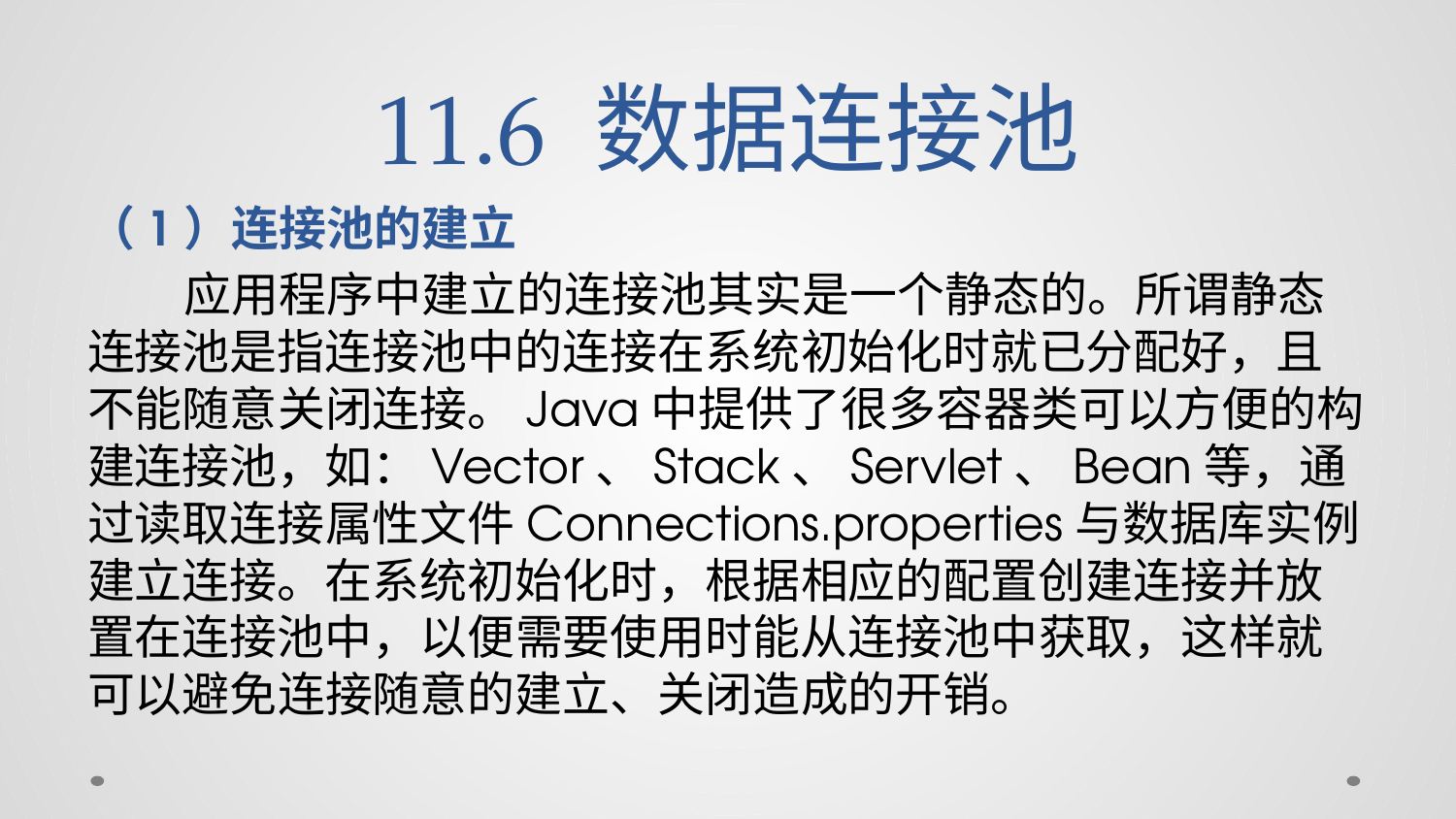

# 11.6 数据连接池
（1）连接池的建立
        应用程序中建立的连接池其实是一个静态的。所谓静态连接池是指连接池中的连接在系统初始化时就已分配好，且不能随意关闭连接。Java中提供了很多容器类可以方便的构建连接池，如：Vector、Stack、Servlet、Bean等，通过读取连接属性文件Connections.properties与数据库实例建立连接。在系统初始化时，根据相应的配置创建连接并放置在连接池中，以便需要使用时能从连接池中获取，这样就可以避免连接随意的建立、关闭造成的开销。